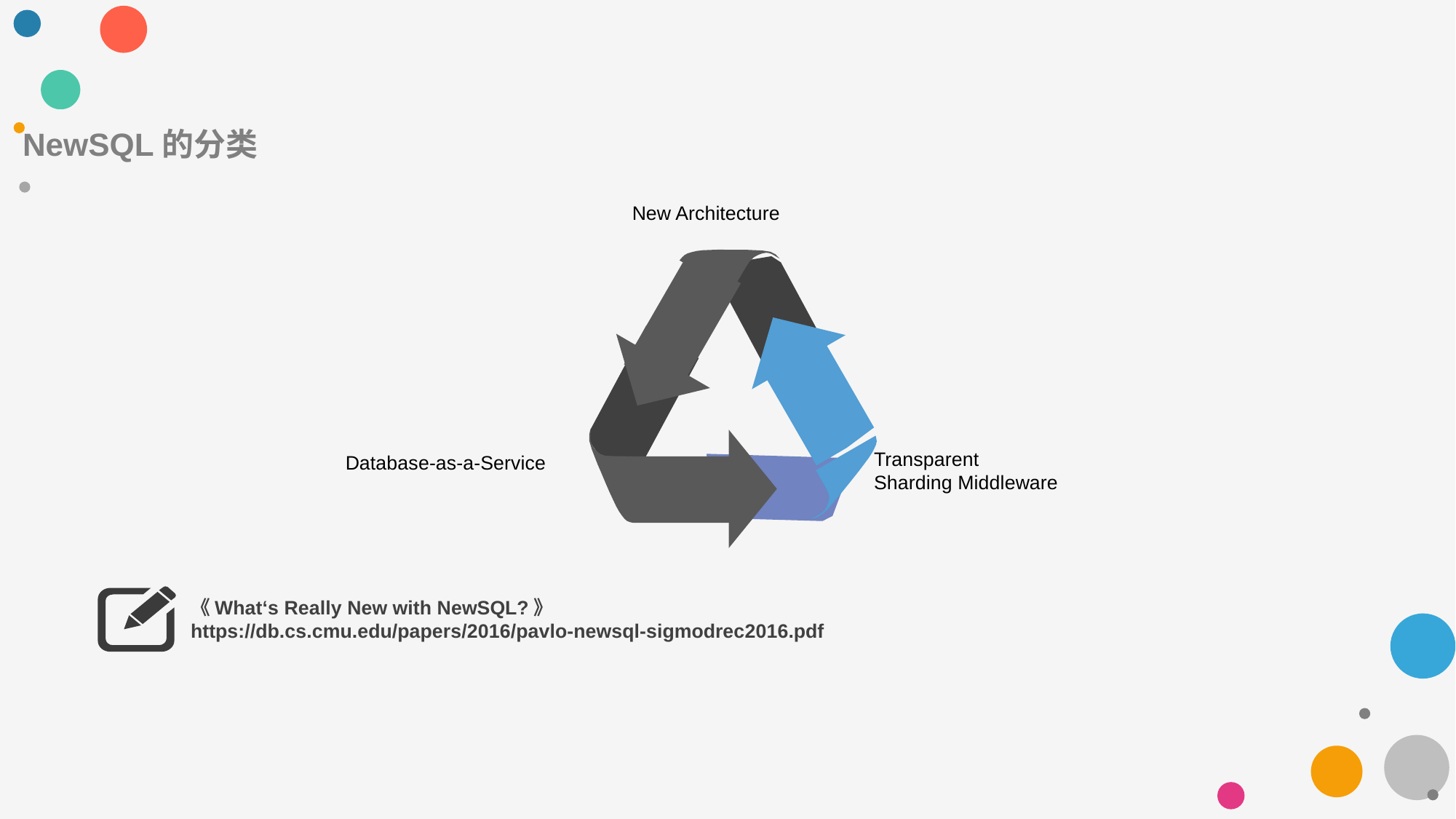

NewSQL的分类
New Architecture

Transparent
Sharding Middleware
Database-as-a-Service

《What‘s Really New with NewSQL?》
https://db.cs.cmu.edu/papers/2016/pavlo-newsql-sigmodrec2016.pdf